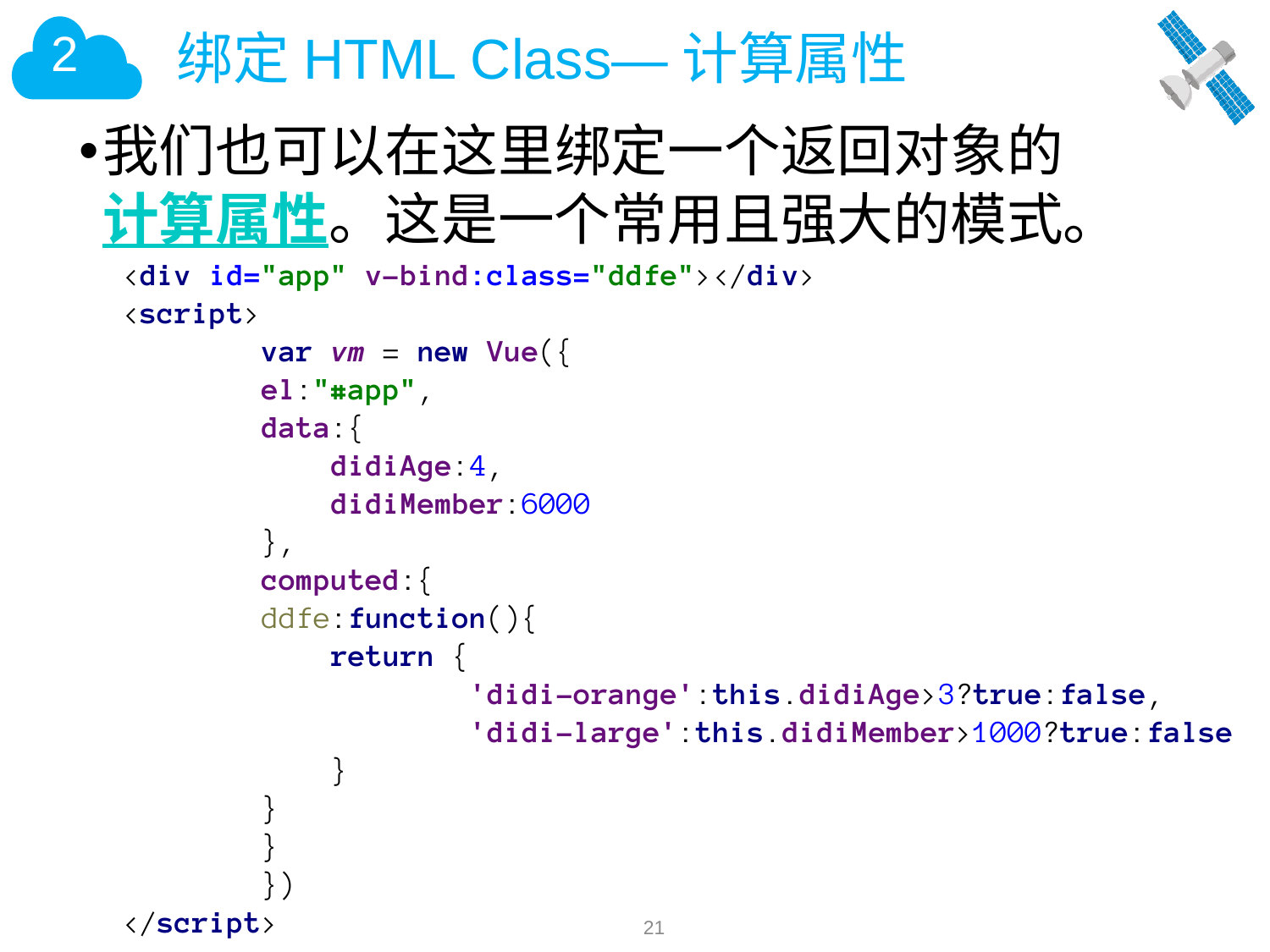

# 绑定HTML Class—计算属性
我们也可以在这里绑定一个返回对象的计算属性。这是一个常用且强大的模式。
<div id="app" v-bind:class="ddfe"></div>
<script>
        var vm = new Vue({
        el:"#app",
        data:{
            didiAge:4,
            didiMember:6000
        },
        computed:{
        ddfe:function(){
            return {
                    'didi-orange':this.didiAge>3?true:false,
                    'didi-large':this.didiMember>1000?true:false
            }
        }
        }
        })
</script>
21